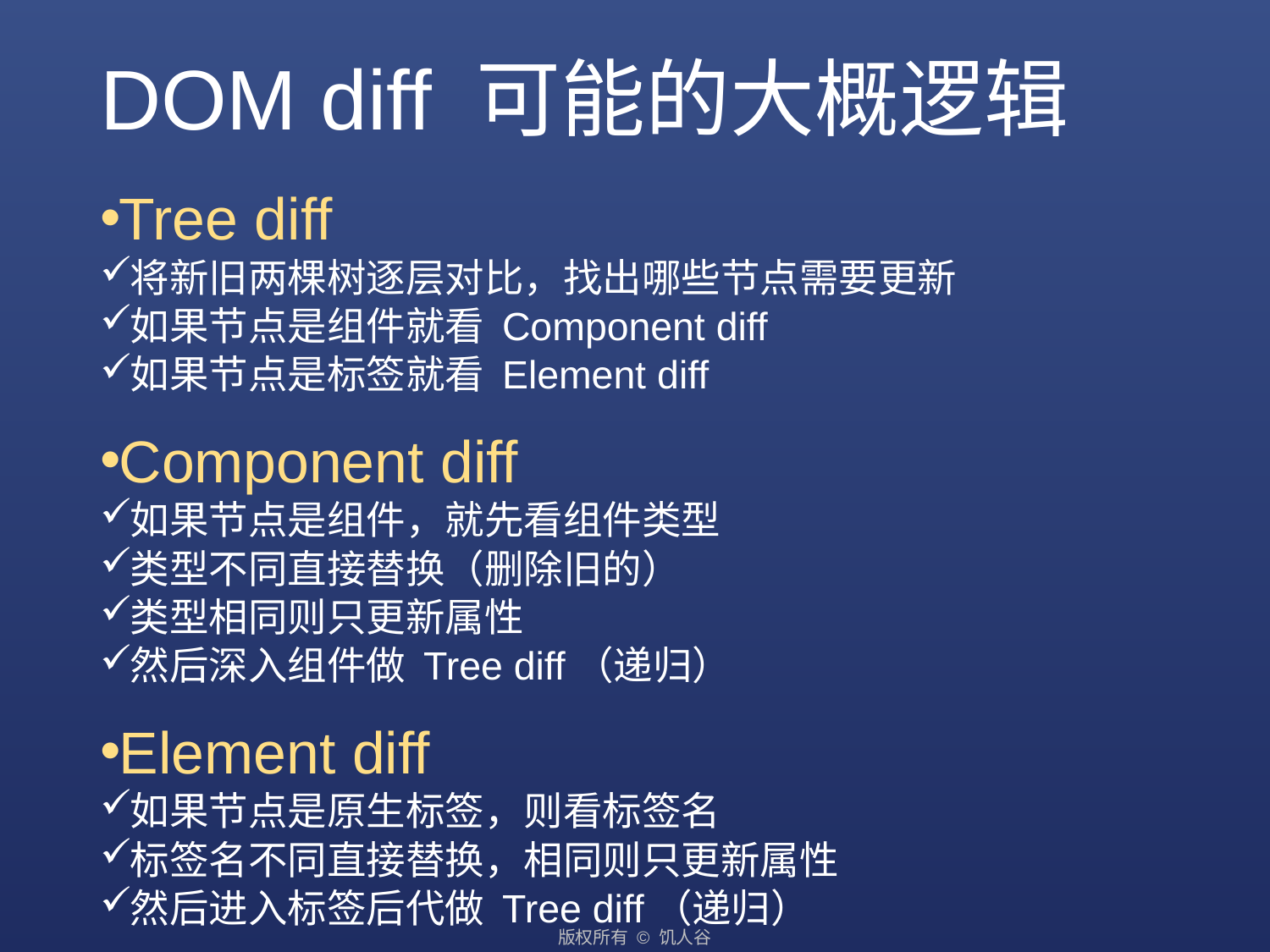

# DOM diff 可能的大概逻辑
Tree diff
将新旧两棵树逐层对比，找出哪些节点需要更新
如果节点是组件就看 Component diff
如果节点是标签就看 Element diff
Component diff
如果节点是组件，就先看组件类型
类型不同直接替换（删除旧的）
类型相同则只更新属性
然后深入组件做 Tree diff（递归）
Element diff
如果节点是原生标签，则看标签名
标签名不同直接替换，相同则只更新属性
然后进入标签后代做 Tree diff（递归）